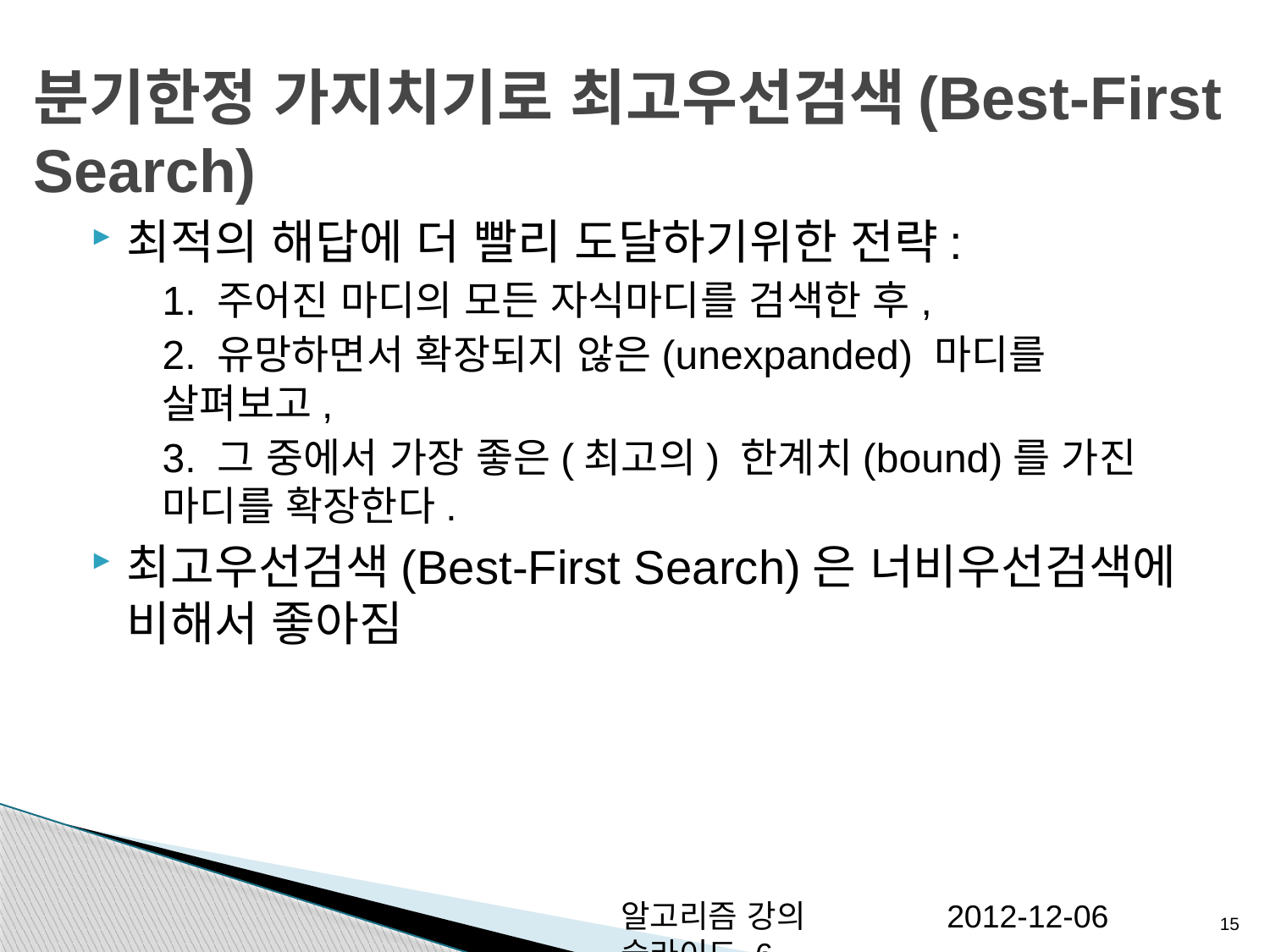

# 분기한정 가지치기로 최고우선검색(Best-First Search)
최적의 해답에 더 빨리 도달하기위한 전략:
	1. 주어진 마디의 모든 자식마디를 검색한 후,
	2. 유망하면서 확장되지 않은(unexpanded) 마디를 살펴보고,
	3. 그 중에서 가장 좋은(최고의) 한계치(bound)를 가진 마디를 확장한다.
최고우선검색(Best-First Search)은 너비우선검색에 비해서 좋아짐

알고리즘 강의 슬라이드 6
2012-12-06
15